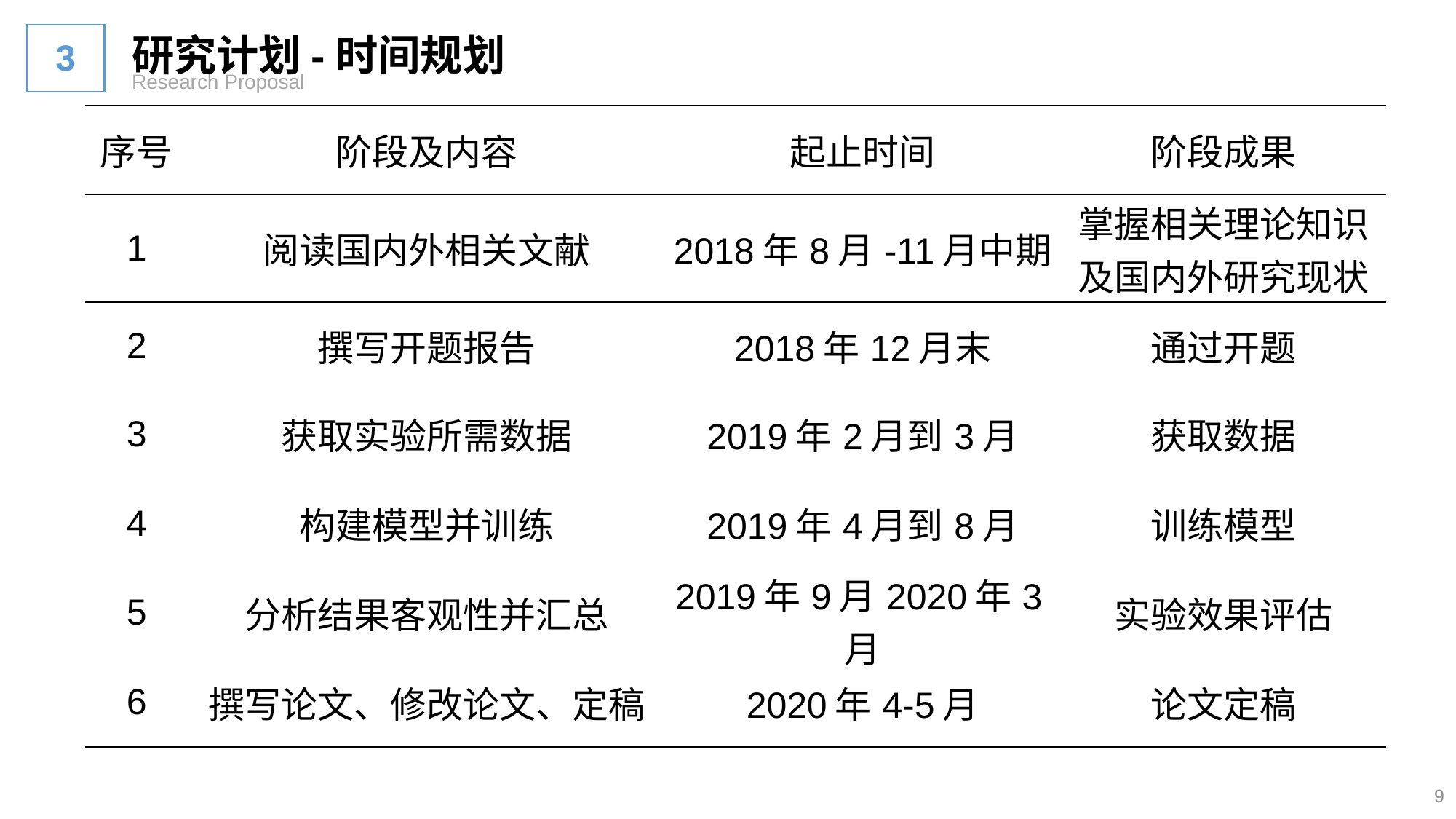

研究计划-时间规划
Research Proposal

3
| 序号 | 阶段及内容 | 起止时间 | 阶段成果 |
| --- | --- | --- | --- |
| 1 | 阅读国内外相关文献 | 2018年8月-11月中期 | 掌握相关理论知识及国内外研究现状 |
| 2 | 撰写开题报告 | 2018年12月末 | 通过开题 |
| 3 | 获取实验所需数据 | 2019年2月到3月 | 获取数据 |
| 4 | 构建模型并训练 | 2019年4月到8月 | 训练模型 |
| 5 | 分析结果客观性并汇总 | 2019年9月2020年3月 | 实验效果评估 |
| 6 | 撰写论文、修改论文、定稿 | 2020年4-5月 | 论文定稿 |
9